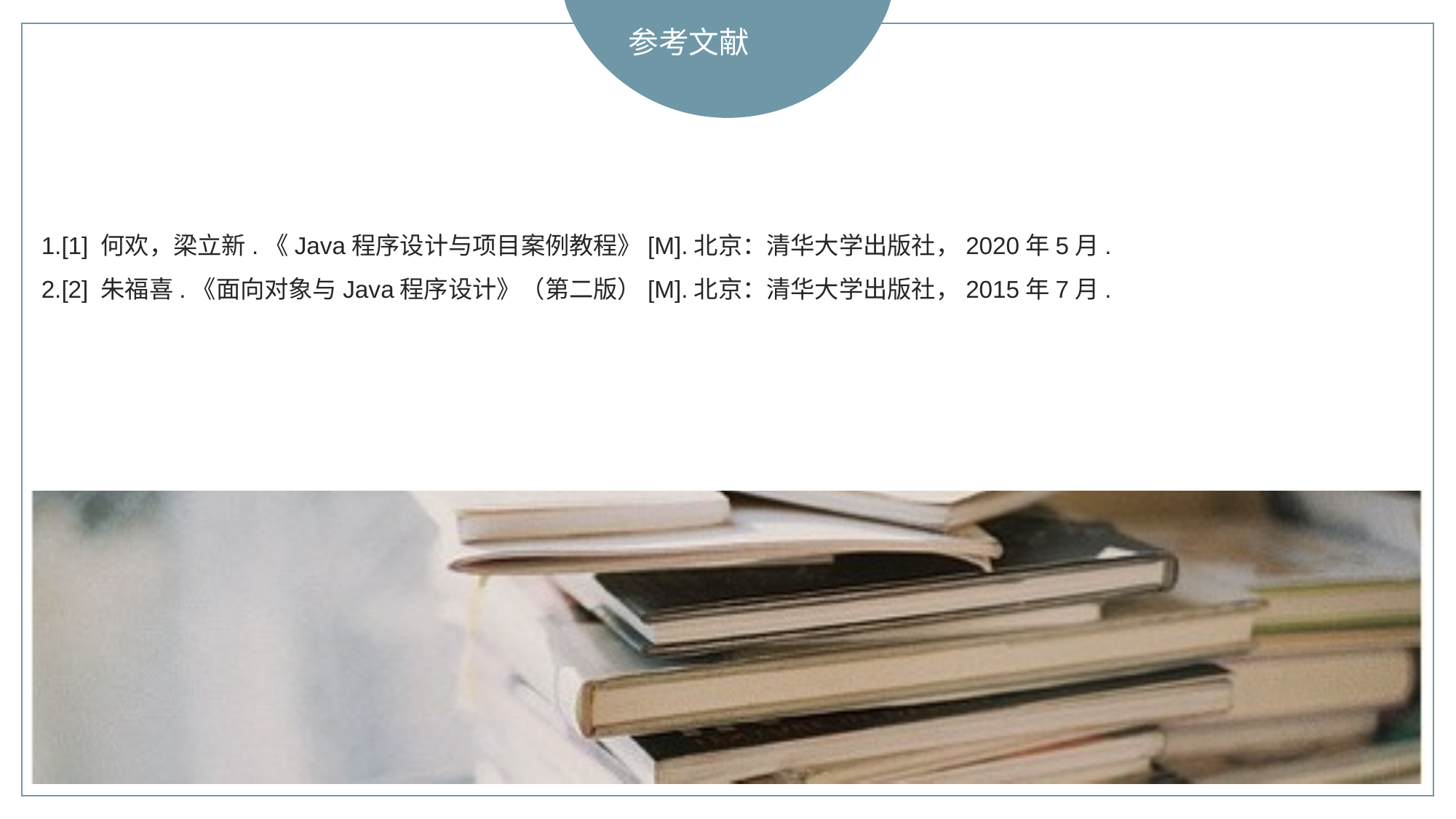

参考文献

1.[1] 何欢，梁立新.《Java程序设计与项目案例教程》[M].北京：清华大学出版社，2020年5月.
2.[2] 朱福喜.《面向对象与Java程序设计》（第二版）[M].北京：清华大学出版社，2015年7月.